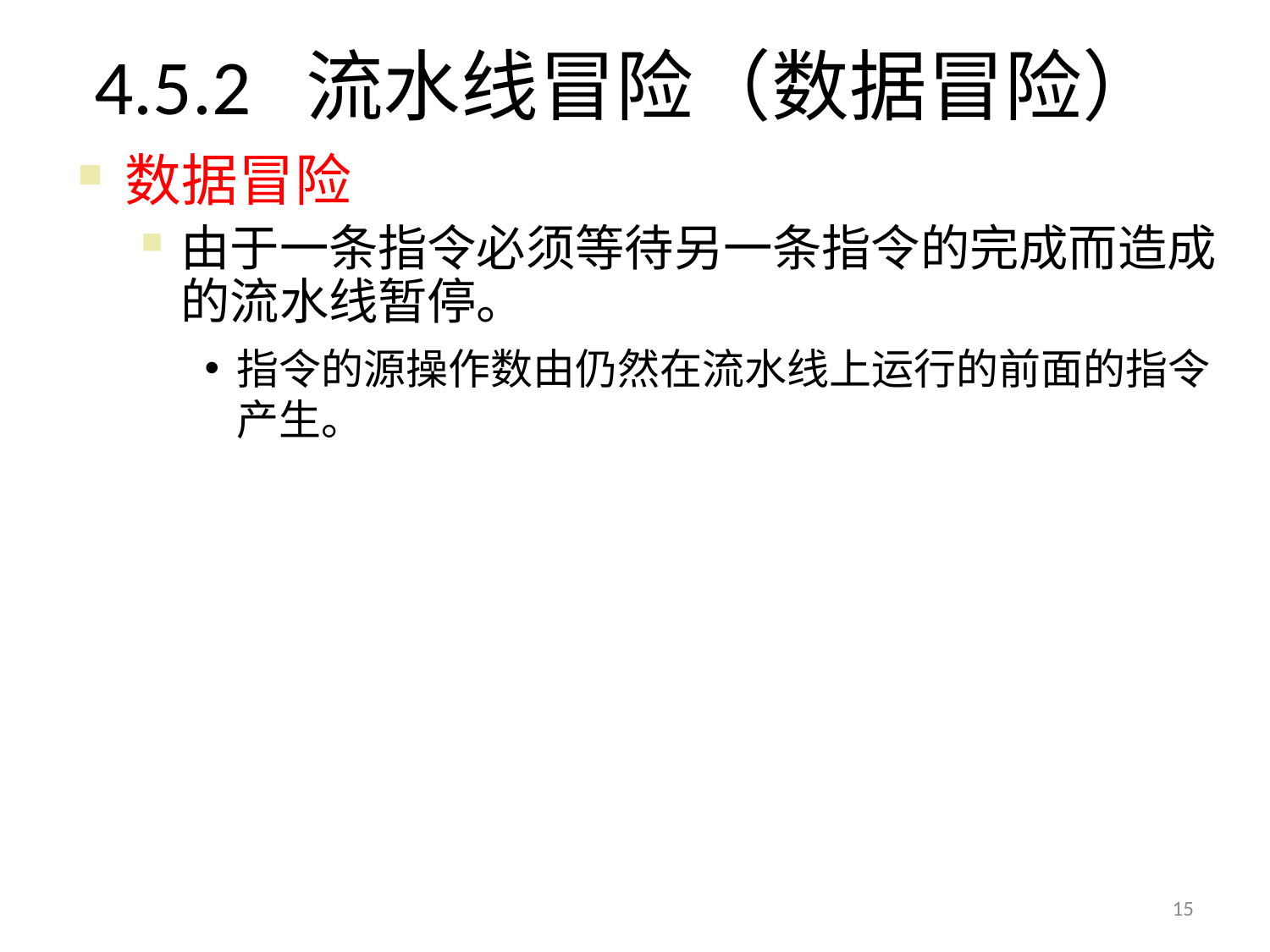

# 4.5.2  流水线冒险（数据冒险）
数据冒险
由于一条指令必须等待另一条指令的完成而造成的流水线暂停。
指令的源操作数由仍然在流水线上运行的前面的指令产生。
15